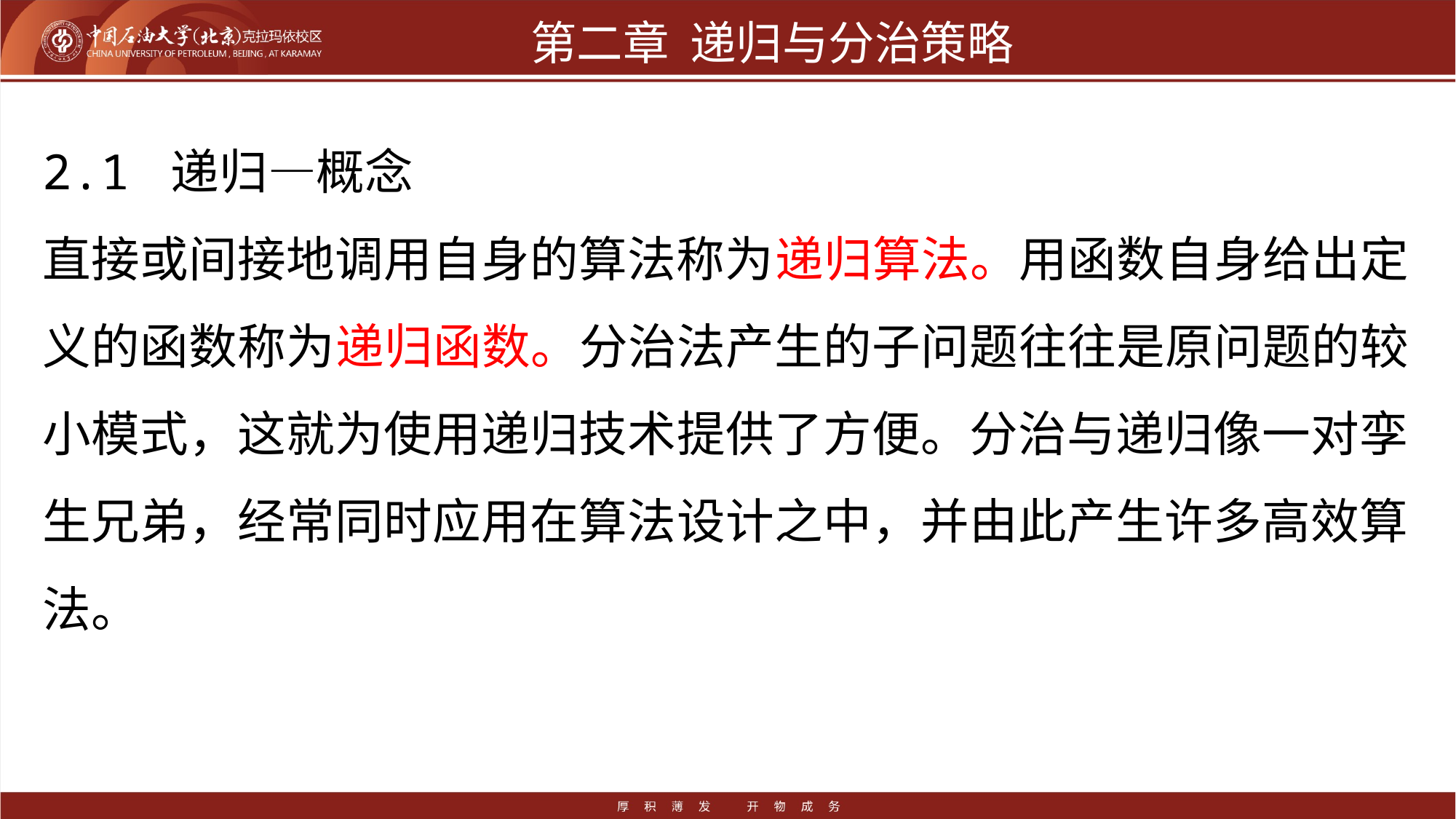

# 第二章  递归与分治策略
2.1 递归—概念
直接或间接地调用自身的算法称为递归算法。用函数自身给出定义的函数称为递归函数。分治法产生的子问题往往是原问题的较小模式，这就为使用递归技术提供了方便。分治与递归像一对孪生兄弟，经常同时应用在算法设计之中，并由此产生许多高效算法。